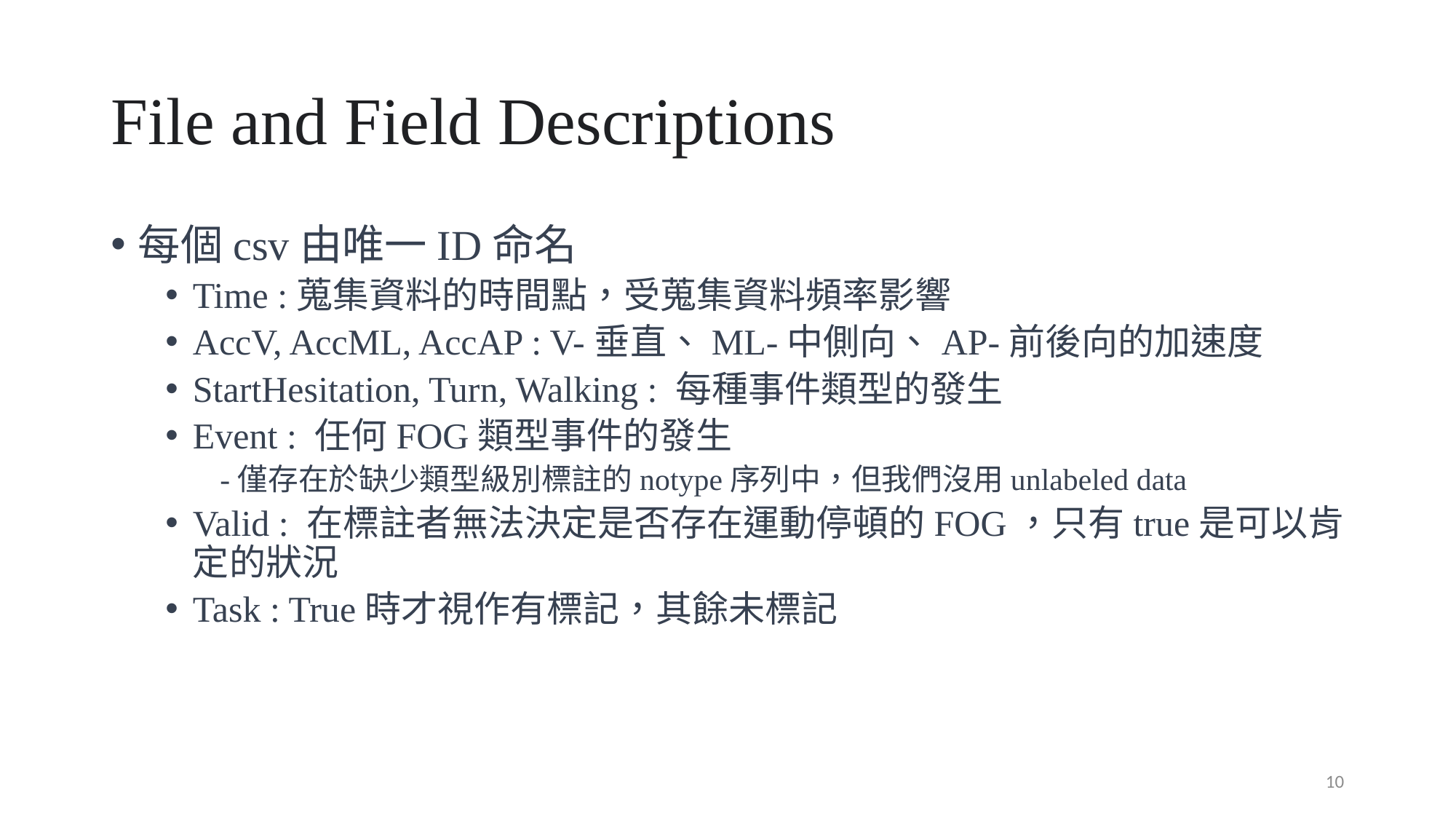

# File and Field Descriptions
每個csv由唯一ID命名
Time :蒐集資料的時間點，受蒐集資料頻率影響
AccV, AccML, AccAP : V-垂直、ML-中側向、AP-前後向的加速度
StartHesitation, Turn, Walking : 每種事件類型的發生
Event : 任何FOG類型事件的發生
-僅存在於缺少類型級別標註的notype序列中，但我們沒用unlabeled data
Valid : 在標註者無法決定是否存在運動停頓的FOG，只有true是可以肯定的狀況
Task : True時才視作有標記，其餘未標記

10